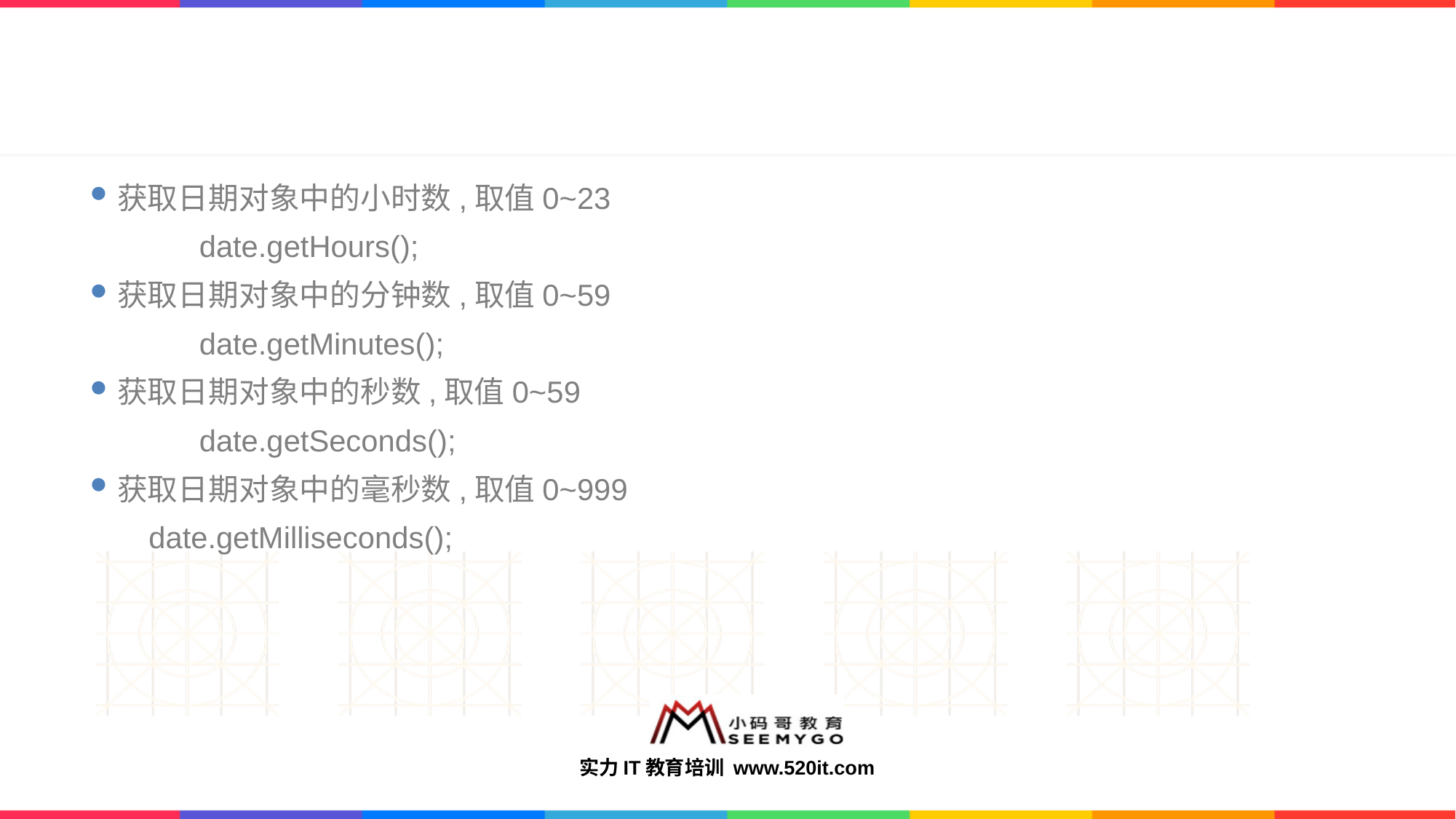

#
获取日期对象中的小时数,取值0~23
	date.getHours();
获取日期对象中的分钟数,取值0~59
	date.getMinutes();
获取日期对象中的秒数,取值0~59
	date.getSeconds();
获取日期对象中的毫秒数,取值0~999
       date.getMilliseconds();